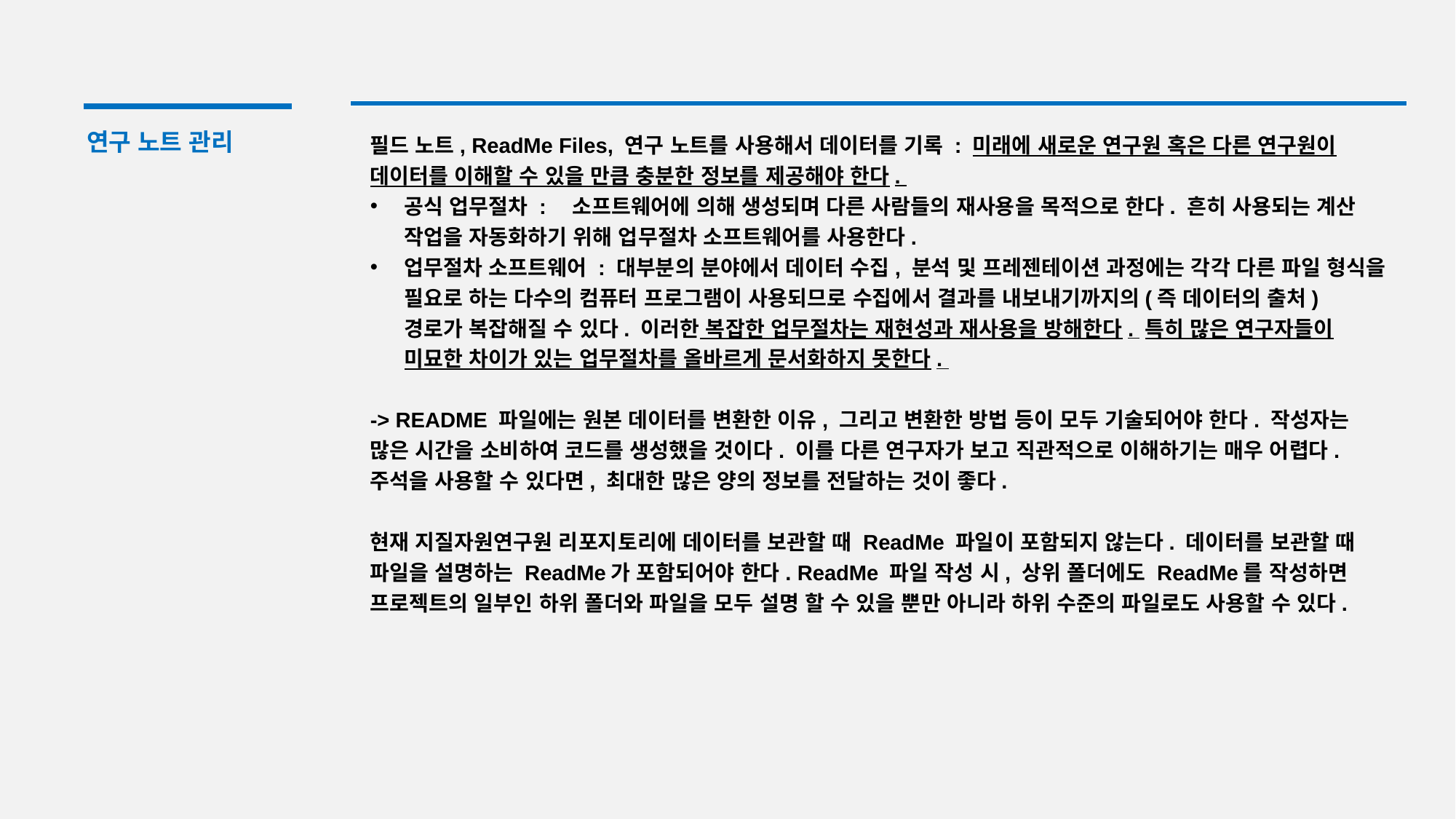

연구 노트 관리
필드 노트, ReadMe Files, 연구 노트를 사용해서 데이터를 기록 : 미래에 새로운 연구원 혹은 다른 연구원이 데이터를 이해할 수 있을 만큼 충분한 정보를 제공해야 한다.
공식 업무절차 :　소프트웨어에 의해 생성되며 다른 사람들의 재사용을 목적으로 한다. 흔히 사용되는 계산 작업을 자동화하기 위해 업무절차 소프트웨어를 사용한다.
업무절차 소프트웨어 : 대부분의 분야에서 데이터 수집, 분석 및 프레젠테이션 과정에는 각각 다른 파일 형식을 필요로 하는 다수의 컴퓨터 프로그램이 사용되므로 수집에서 결과를 내보내기까지의(즉 데이터의 출처) 경로가 복잡해질 수 있다. 이러한 복잡한 업무절차는 재현성과 재사용을 방해한다. 특히 많은 연구자들이 미묘한 차이가 있는 업무절차를 올바르게 문서화하지 못한다.

-> README 파일에는 원본 데이터를 변환한 이유, 그리고 변환한 방법 등이 모두 기술되어야 한다. 작성자는 많은 시간을 소비하여 코드를 생성했을 것이다. 이를 다른 연구자가 보고 직관적으로 이해하기는 매우 어렵다. 주석을 사용할 수 있다면, 최대한 많은 양의 정보를 전달하는 것이 좋다.

현재 지질자원연구원 리포지토리에 데이터를 보관할 때 ReadMe 파일이 포함되지 않는다. 데이터를 보관할 때 파일을 설명하는 ReadMe가 포함되어야 한다. ReadMe 파일 작성 시, 상위 폴더에도 ReadMe를 작성하면 프로젝트의 일부인 하위 폴더와 파일을 모두 설명 할 수 있을 뿐만 아니라 하위 수준의 파일로도 사용할 수 있다.